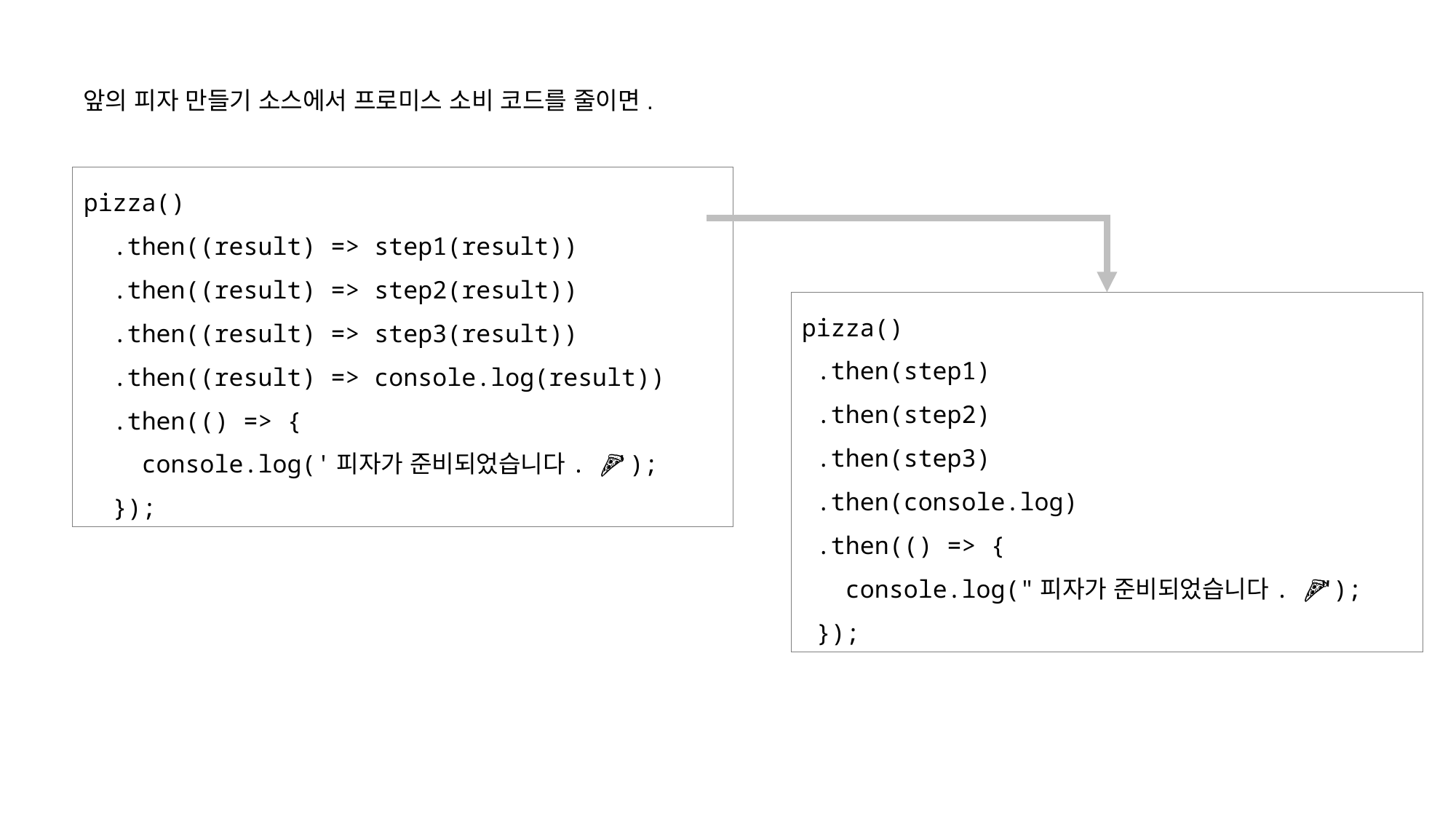

앞의 피자 만들기 소스에서 프로미스 소비 코드를 줄이면.
pizza()
  .then((result) => step1(result))
  .then((result) => step2(result))
  .then((result) => step3(result))
  .then((result) => console.log(result))
  .then(() => {
    console.log('피자가 준비되었습니다. 🍕');
  });
pizza()
 .then(step1)
 .then(step2)
 .then(step3)
 .then(console.log)
 .then(() => {
   console.log("피자가 준비되었습니다. 🍕");
 });